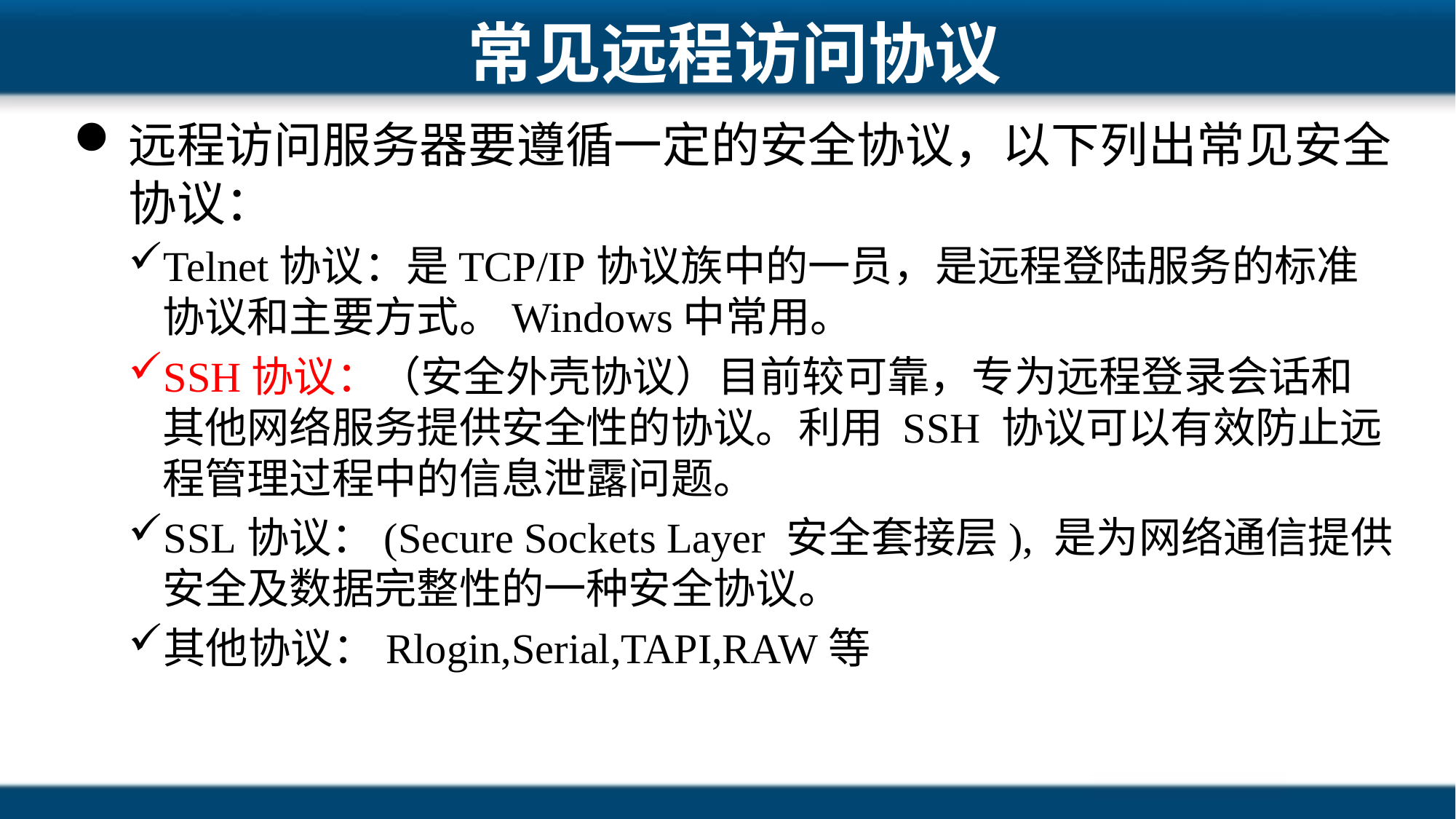

# 常见远程访问协议
远程访问服务器要遵循一定的安全协议，以下列出常见安全协议：
Telnet协议：是TCP/IP协议族中的一员，是远程登陆服务的标准协议和主要方式。Windows中常用。
SSH协议：（安全外壳协议）目前较可靠，专为远程登录会话和其他网络服务提供安全性的协议。利用 SSH 协议可以有效防止远程管理过程中的信息泄露问题。
SSL协议：(Secure Sockets Layer 安全套接层), 是为网络通信提供安全及数据完整性的一种安全协议。
其他协议：Rlogin,Serial,TAPI,RAW等